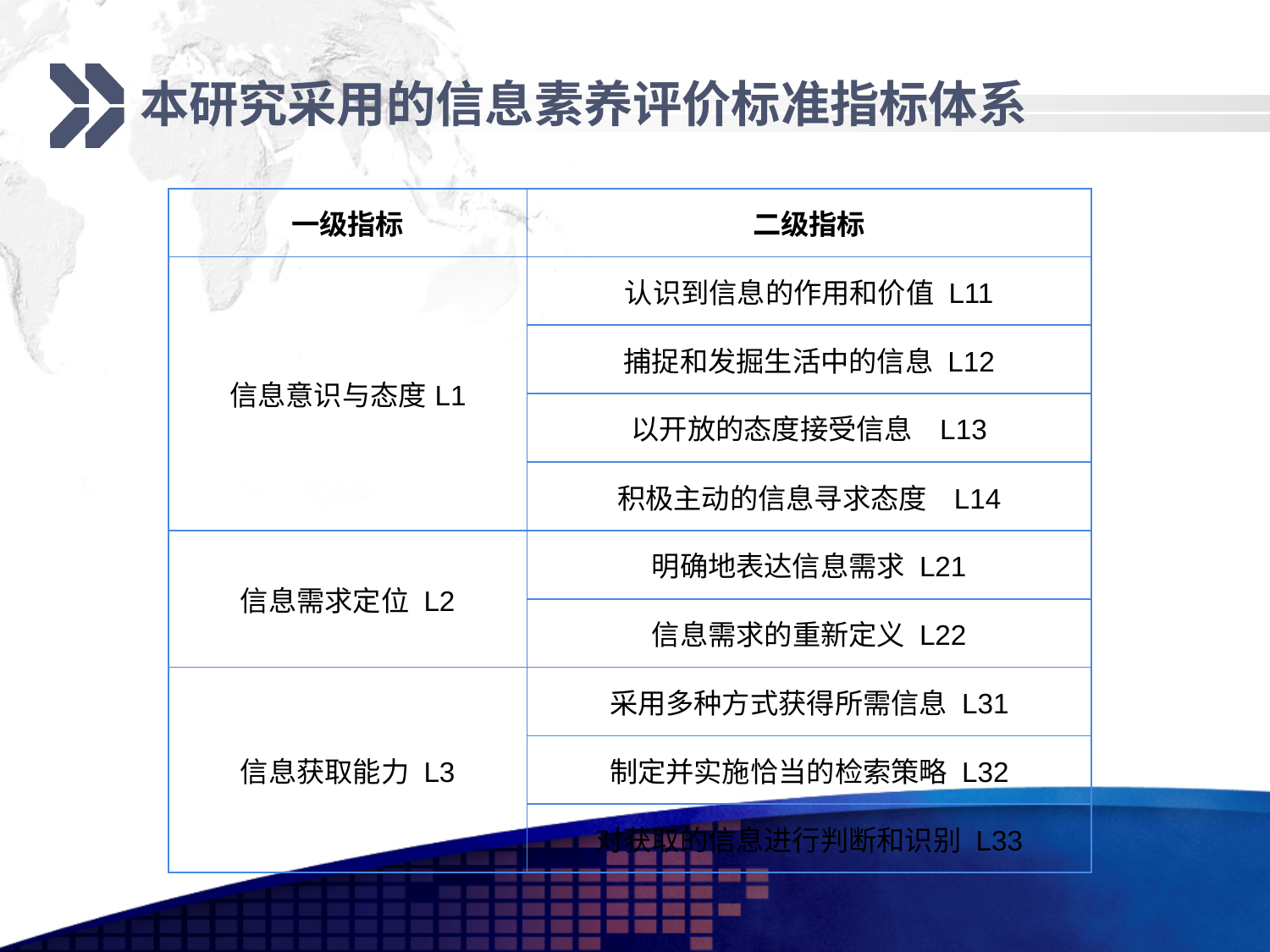

# 本研究采用的信息素养评价标准指标体系
| 一级指标 | 二级指标 |
| --- | --- |
| 信息意识与态度L1 | 认识到信息的作用和价值 L11 |
|  | 捕捉和发掘生活中的信息 L12 |
|  | 以开放的态度接受信息 L13 |
|  | 积极主动的信息寻求态度 L14 |
| 信息需求定位 L2 | 明确地表达信息需求 L21 |
|  | 信息需求的重新定义 L22 |
| 信息获取能力 L3 | 采用多种方式获得所需信息 L31 |
|  | 制定并实施恰当的检索策略 L32 |
|  | 对获取的信息进行判断和识别 L33 |